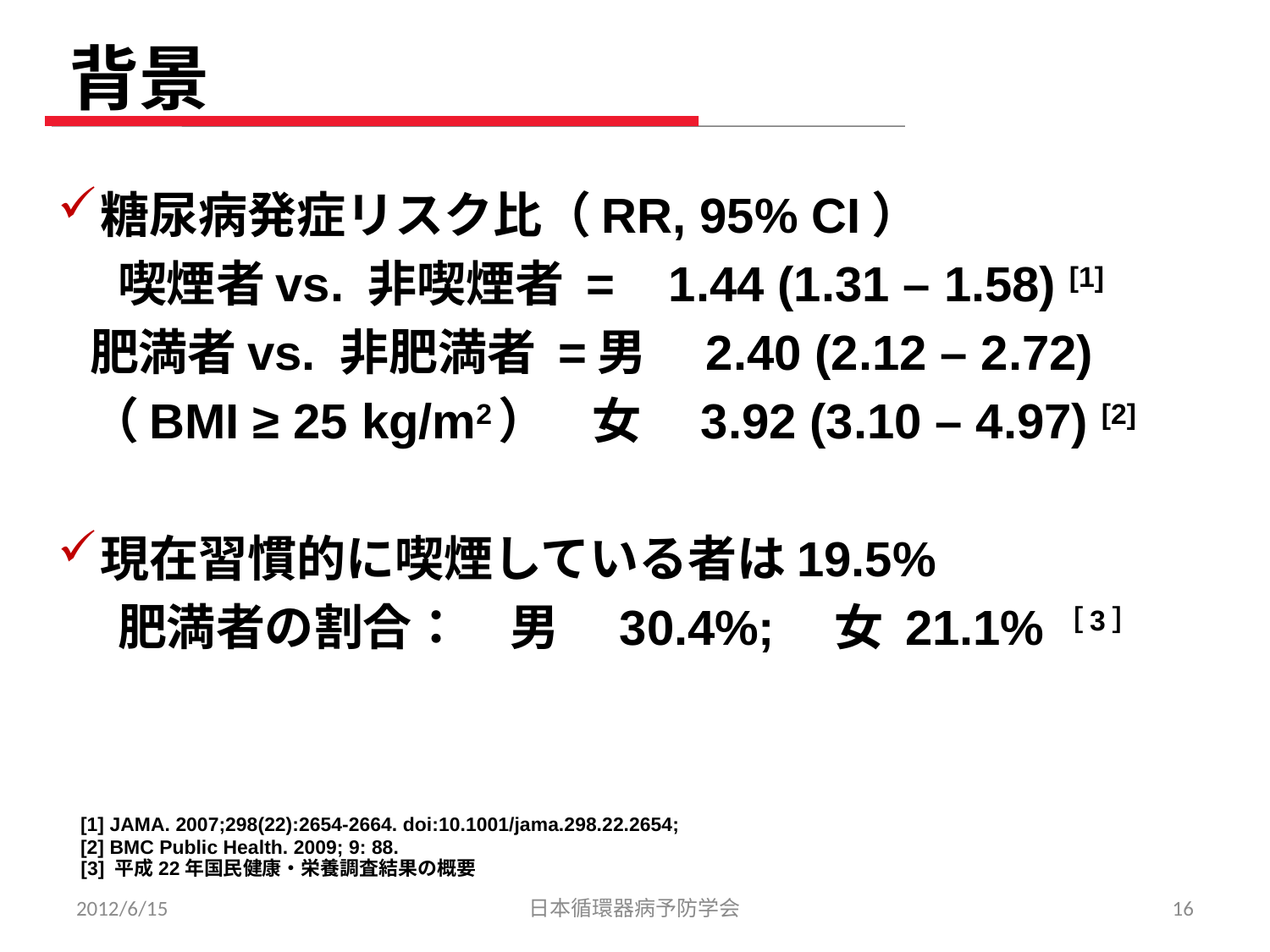

背景

糖尿病発症リスク比（RR, 95% CI）
　 喫煙者vs. 非喫煙者 =    1.44 (1.31 – 1.58) [1]
    肥満者vs. 非肥満者 =男　2.40 (2.12 – 2.72)
    （BMI ≥ 25 kg/m2）    女　3.92 (3.10 – 4.97) [2]

現在習慣的に喫煙している者は19.5%
　 肥満者の割合：　男　30.4%;　女 21.1%［3］

[1] JAMA. 2007;298(22):2654-2664. doi:10.1001/jama.298.22.2654;
[2] BMC Public Health. 2009; 9: 88.
[3] 平成22年国民健康・栄養調査結果の概要
2012/6/15
日本循環器病予防学会
16